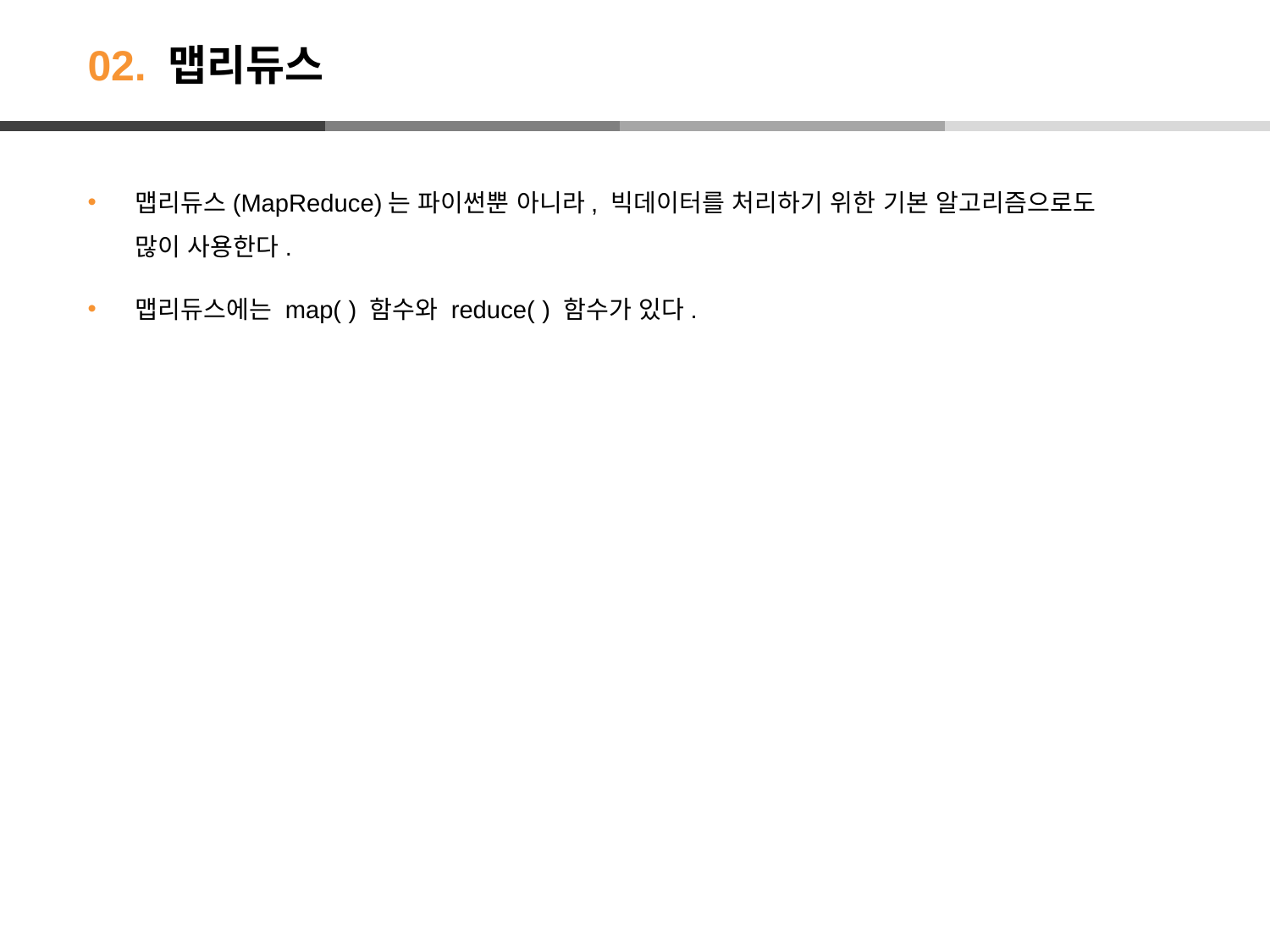

# 02. 맵리듀스
맵리듀스(MapReduce)는 파이썬뿐 아니라, 빅데이터를 처리하기 위한 기본 알고리즘으로도 많이 사용한다.
맵리듀스에는 map( ) 함수와 reduce( ) 함수가 있다.